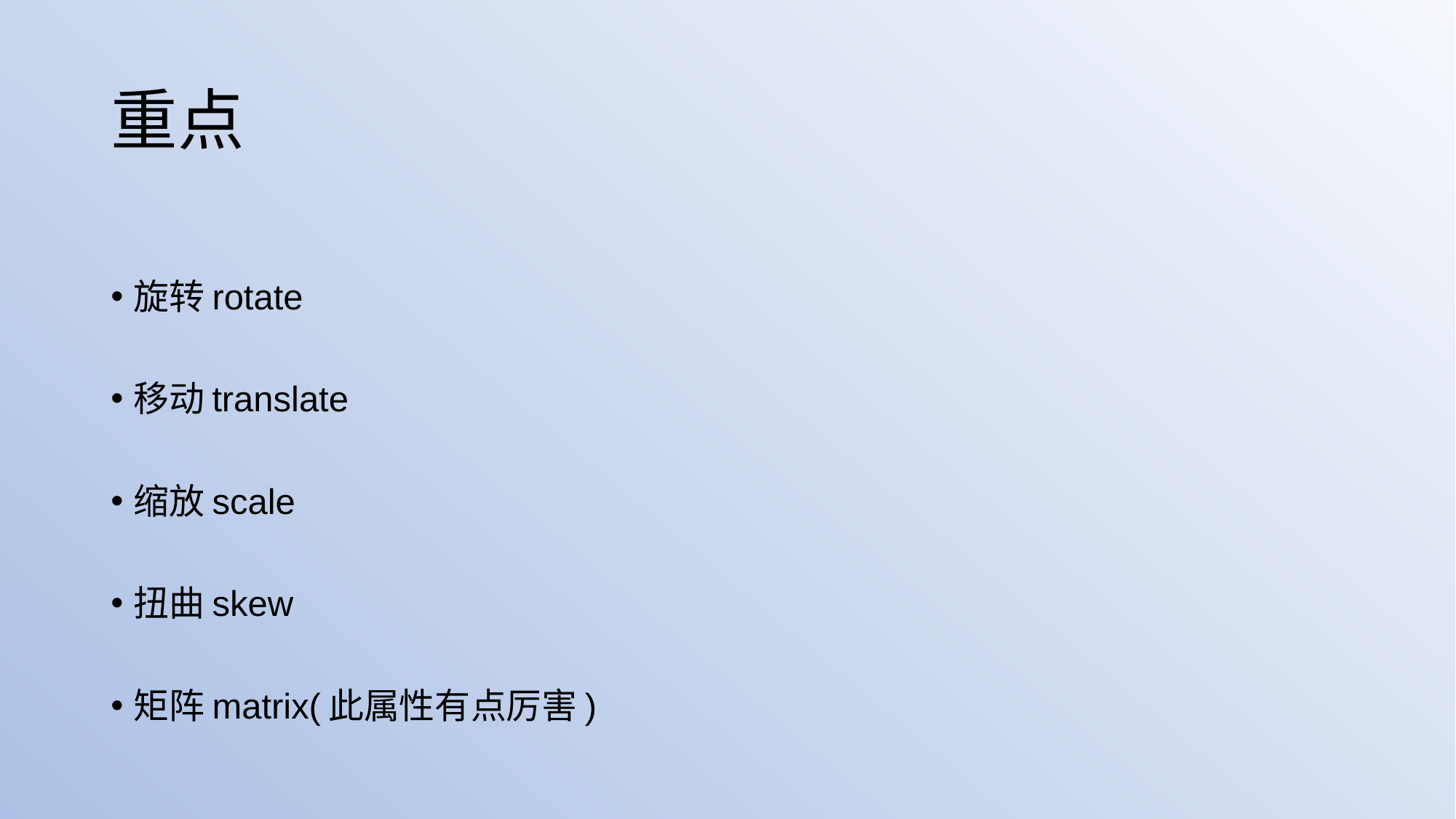

# 重点

旋转rotate

移动translate

缩放scale

扭曲skew

矩阵matrix(此属性有点厉害)